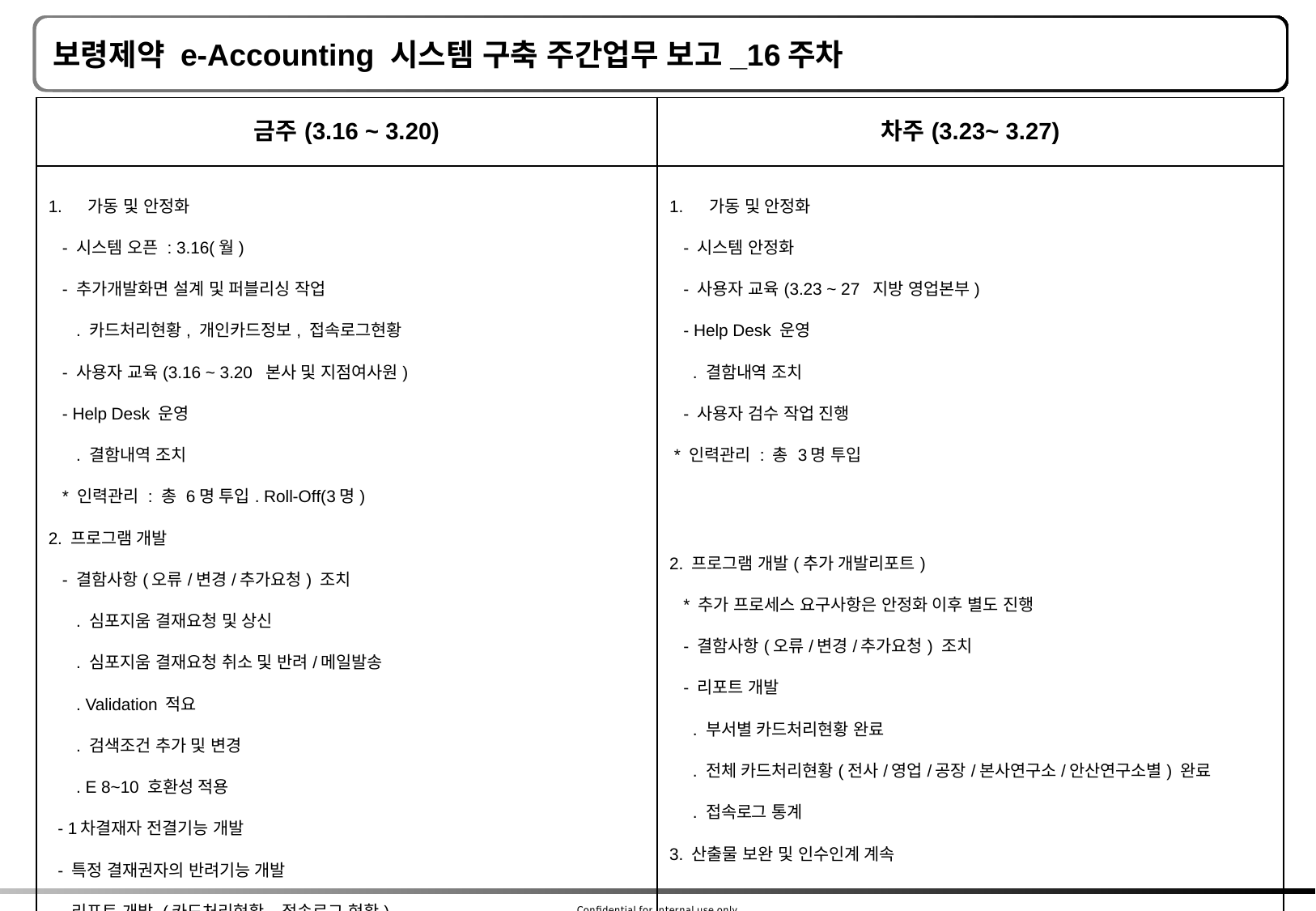

보령제약 e-Accounting 시스템 구축 주간업무 보고_16주차
| 금주(3.16 ~ 3.20) | 차주(3.23~ 3.27) |
| --- | --- |
| 가동 및 안정화 - 시스템 오픈 : 3.16(월) - 추가개발화면 설계 및 퍼블리싱 작업 . 카드처리현황, 개인카드정보, 접속로그현황 - 사용자 교육(3.16 ~ 3.20 본사 및 지점여사원) - Help Desk 운영 . 결함내역 조치 \* 인력관리 : 총 6명 투입. Roll-Off(3명) 2. 프로그램 개발 - 결함사항(오류/변경/추가요청) 조치 . 심포지움 결재요청 및 상신 . 심포지움 결재요청 취소 및 반려/메일발송 . Validation 적요 . 검색조건 추가 및 변경 . E 8~10 호환성 적용 - 1차결재자 전결기능 개발 - 특정 결재권자의 반려기능 개발 - 리포트 개발 (카드처리현황, 접속로그 현황) 3. 산출물 보완 및 인수인계(운영자 대상) | 가동 및 안정화 - 시스템 안정화 - 사용자 교육(3.23 ~ 27 지방 영업본부) - Help Desk 운영 . 결함내역 조치 - 사용자 검수 작업 진행 \* 인력관리 : 총 3명 투입 2. 프로그램 개발(추가 개발리포트) \* 추가 프로세스 요구사항은 안정화 이후 별도 진행 - 결함사항(오류/변경/추가요청) 조치 - 리포트 개발 . 부서별 카드처리현황 완료 . 전체 카드처리현황(전사/영업/공장/본사연구소/안산연구소별) 완료 . 접속로그 통계 3. 산출물 보완 및 인수인계 계속 |